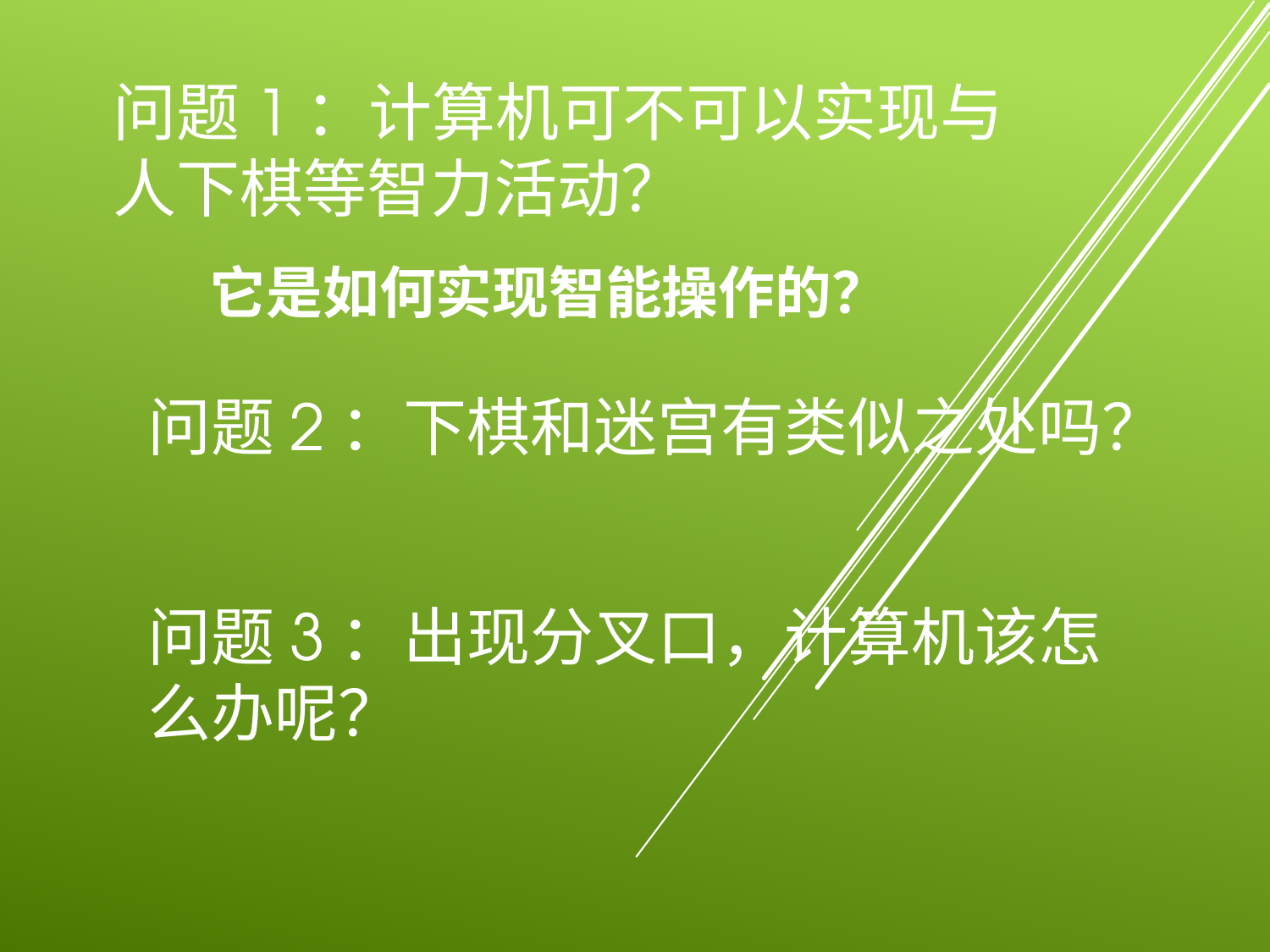

# 问题1：计算机可不可以实现与人下棋等智力活动？
它是如何实现智能操作的？
问题2：下棋和迷宫有类似之处吗？
问题3：出现分叉口，计算机该怎么办呢？